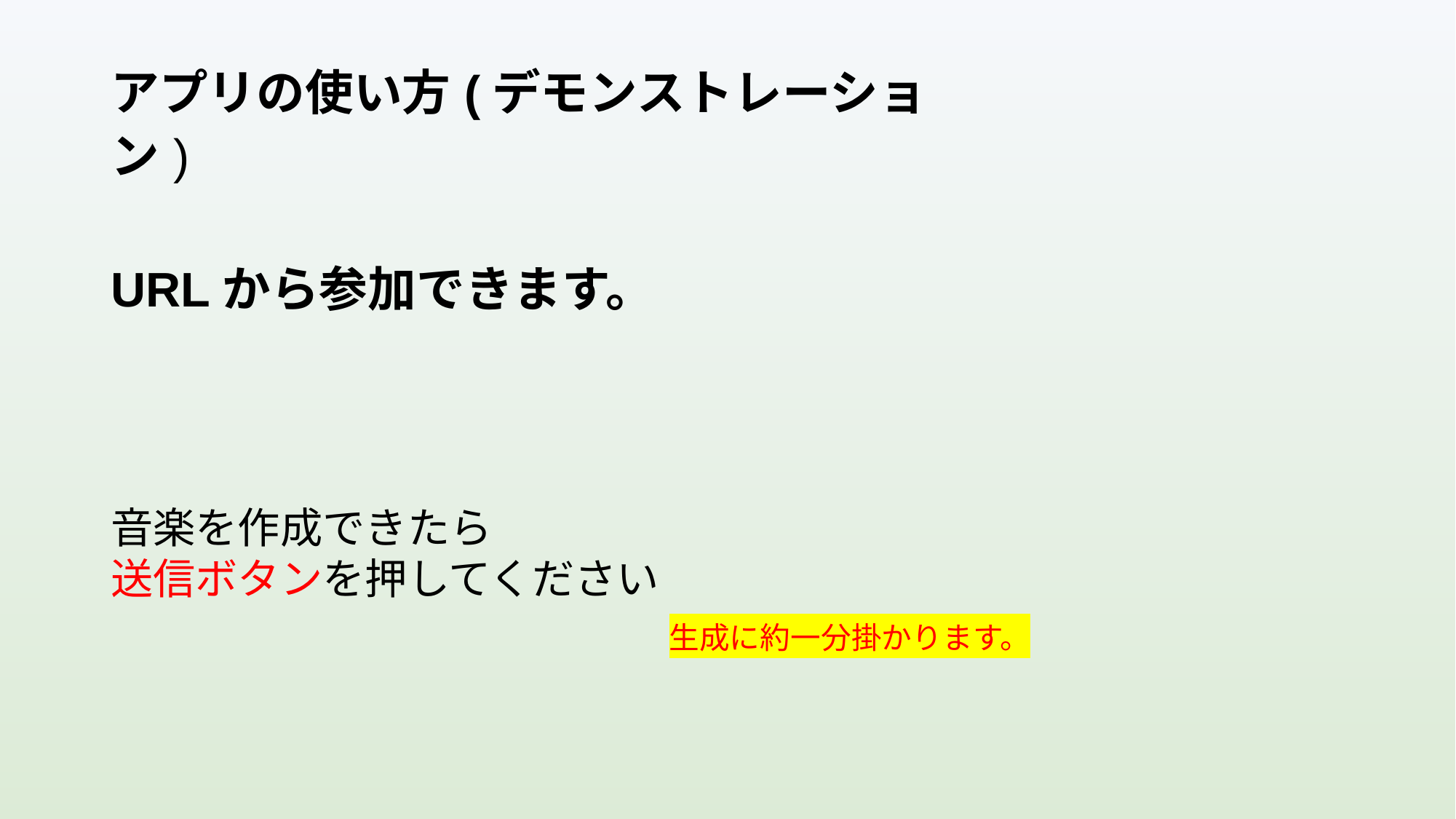

# アプリの使い方(デモンストレーション)
URLから参加できます。
音楽を作成できたら
送信ボタンを押してください
生成に約一分掛かります。